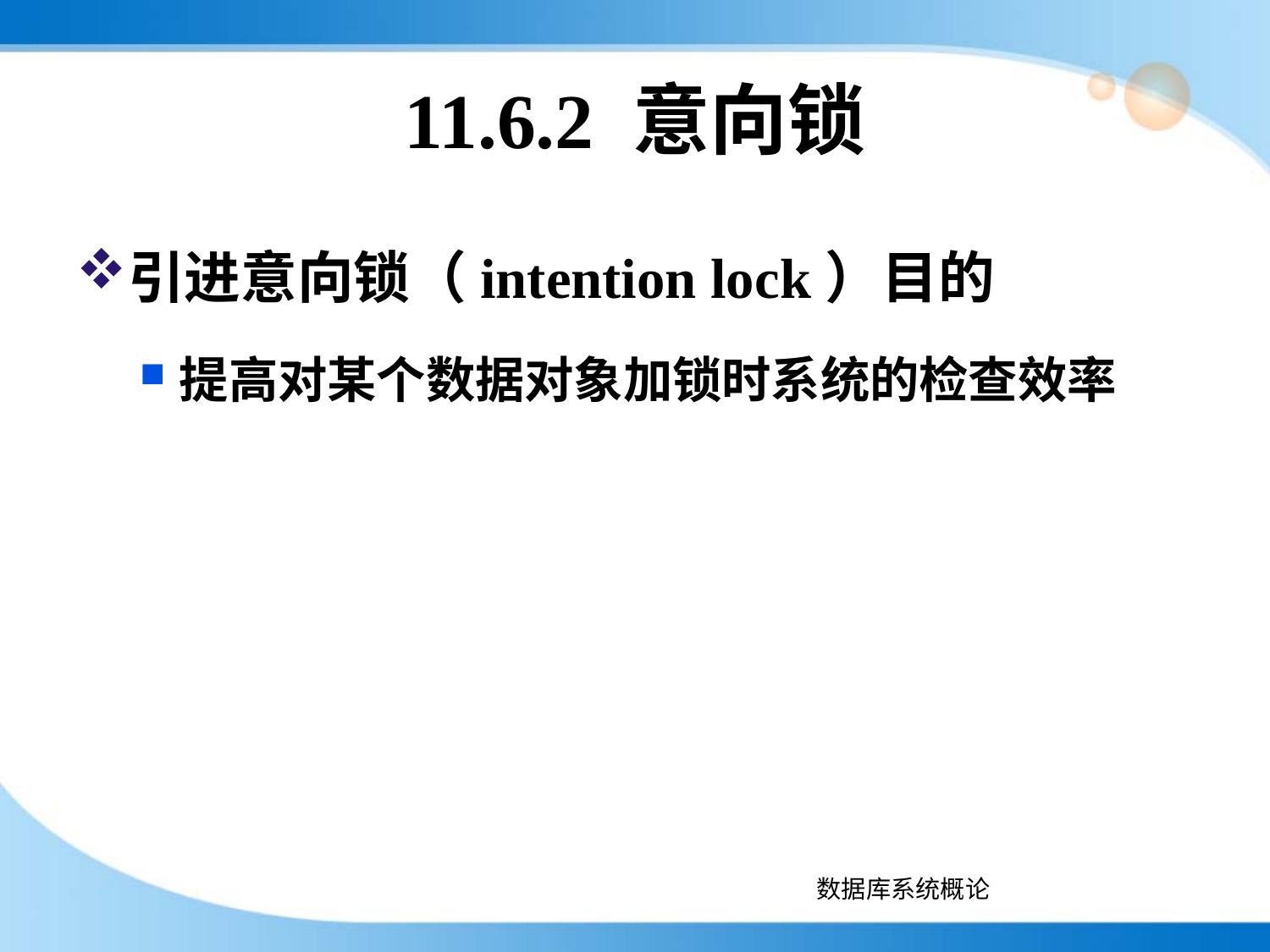

# 11.6.2 意向锁
引进意向锁（intention lock）目的
提高对某个数据对象加锁时系统的检查效率
数据库系统概论